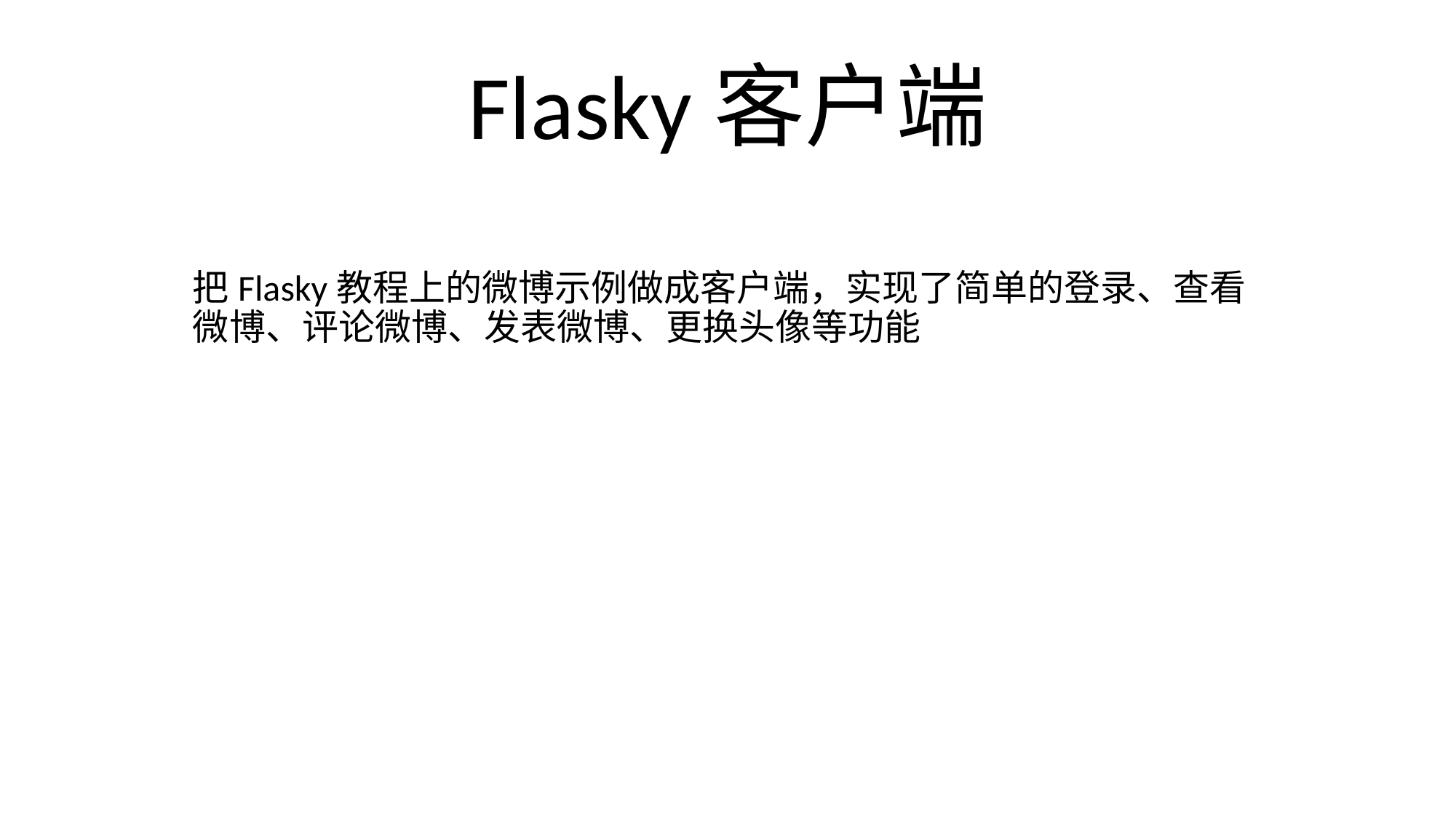

# Flasky客户端
把Flasky教程上的微博示例做成客户端，实现了简单的登录、查看微博、评论微博、发表微博、更换头像等功能